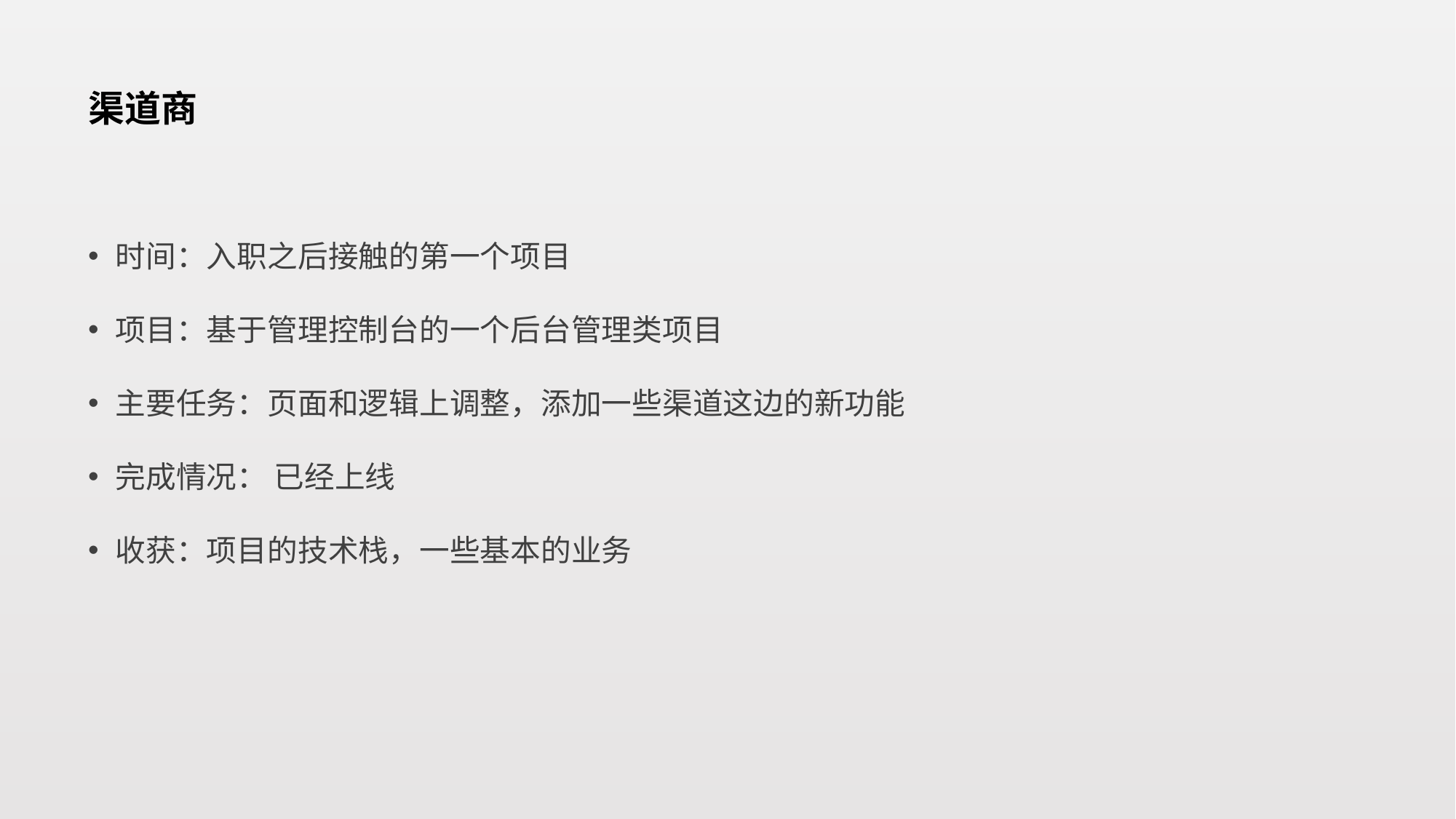

# 渠道商
时间：入职之后接触的第一个项目
项目：基于管理控制台的一个后台管理类项目
主要任务：页面和逻辑上调整，添加一些渠道这边的新功能
完成情况： 已经上线
收获：项目的技术栈，一些基本的业务